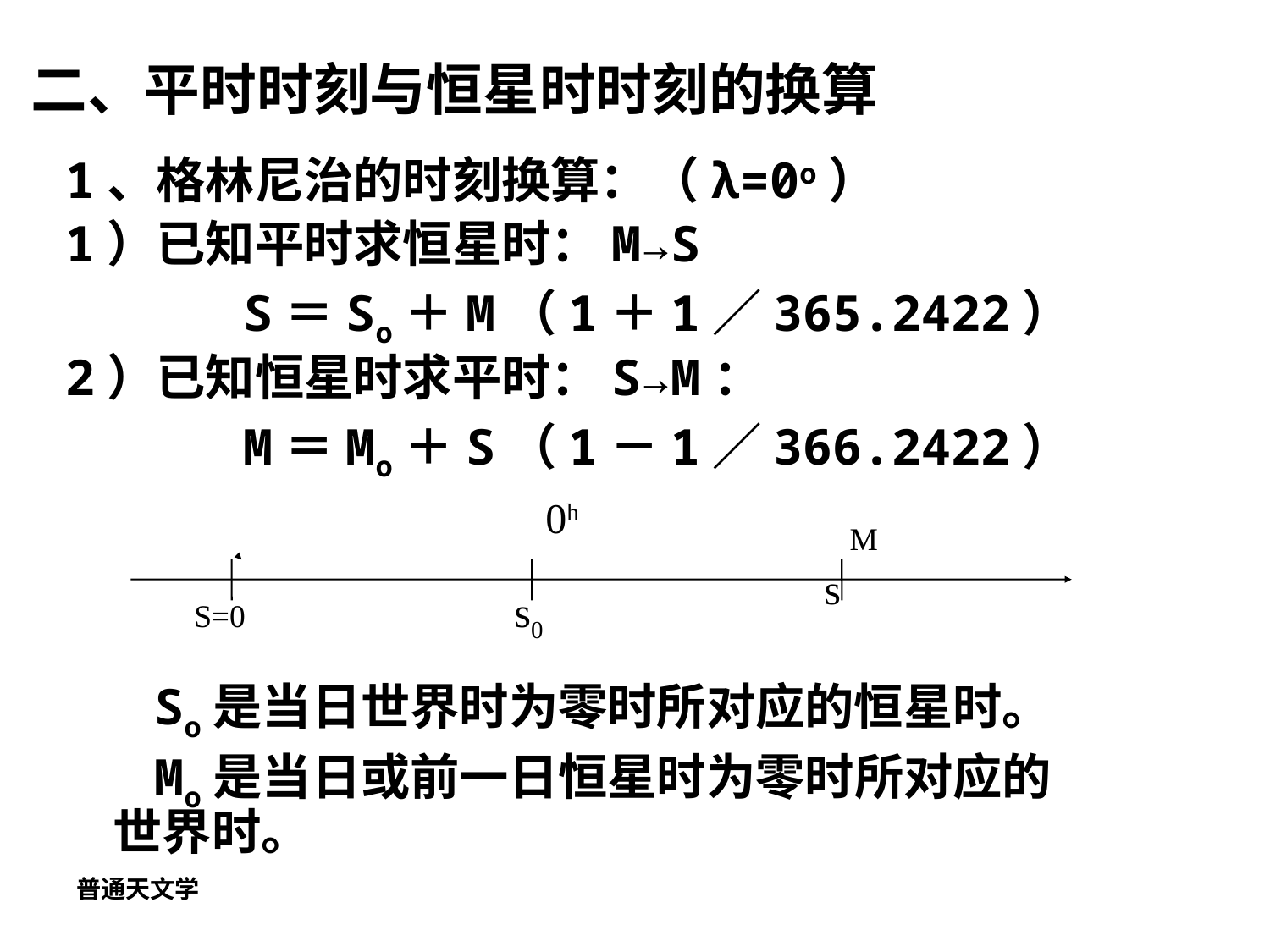

# 二、平时时刻与恒星时时刻的换算
1、格林尼治的时刻换算：（λ=0o）
1）已知平时求恒星时：M→S
      S＝So＋M（1＋1／365.2422）
2）已知恒星时求平时：S→M：
      M＝Mo＋S（1－1／366.2422）

   So是当日世界时为零时所对应的恒星时。
   Mo是当日或前一日恒星时为零时所对应的世界时。
 0h

 M

s

s0
S=0
普通天文学